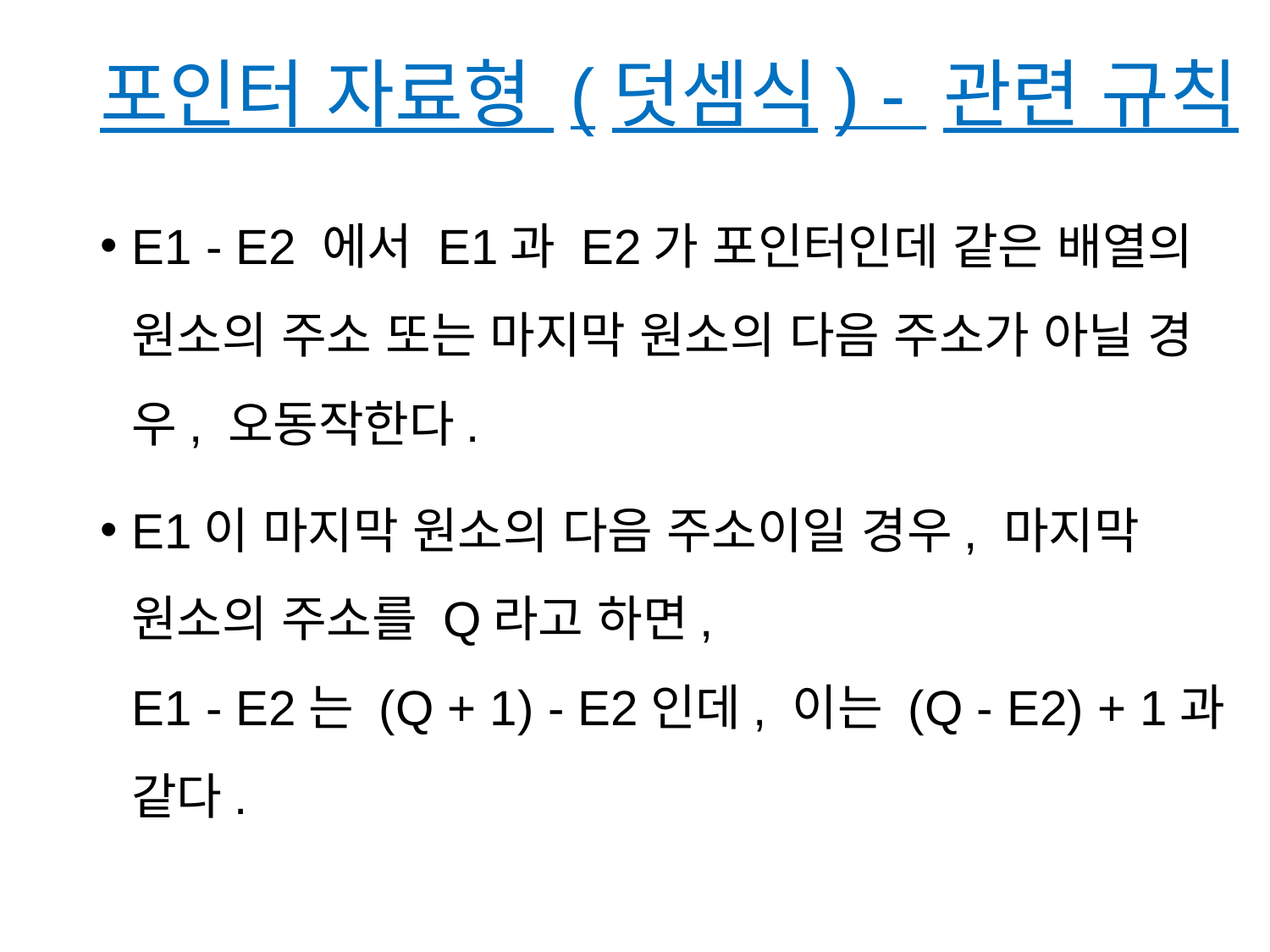

# 포인터 자료형 (덧셈식) - 관련 규칙
E1 - E2 에서 E1과 E2가 포인터인데 같은 배열의
원소의 주소 또는 마지막 원소의 다음 주소가 아닐 경우, 오동작한다.
E1이 마지막 원소의 다음 주소이일 경우, 마지막
원소의 주소를 Q라고 하면,
E1 - E2는 (Q + 1) - E2인데, 이는 (Q - E2) + 1과
같다.